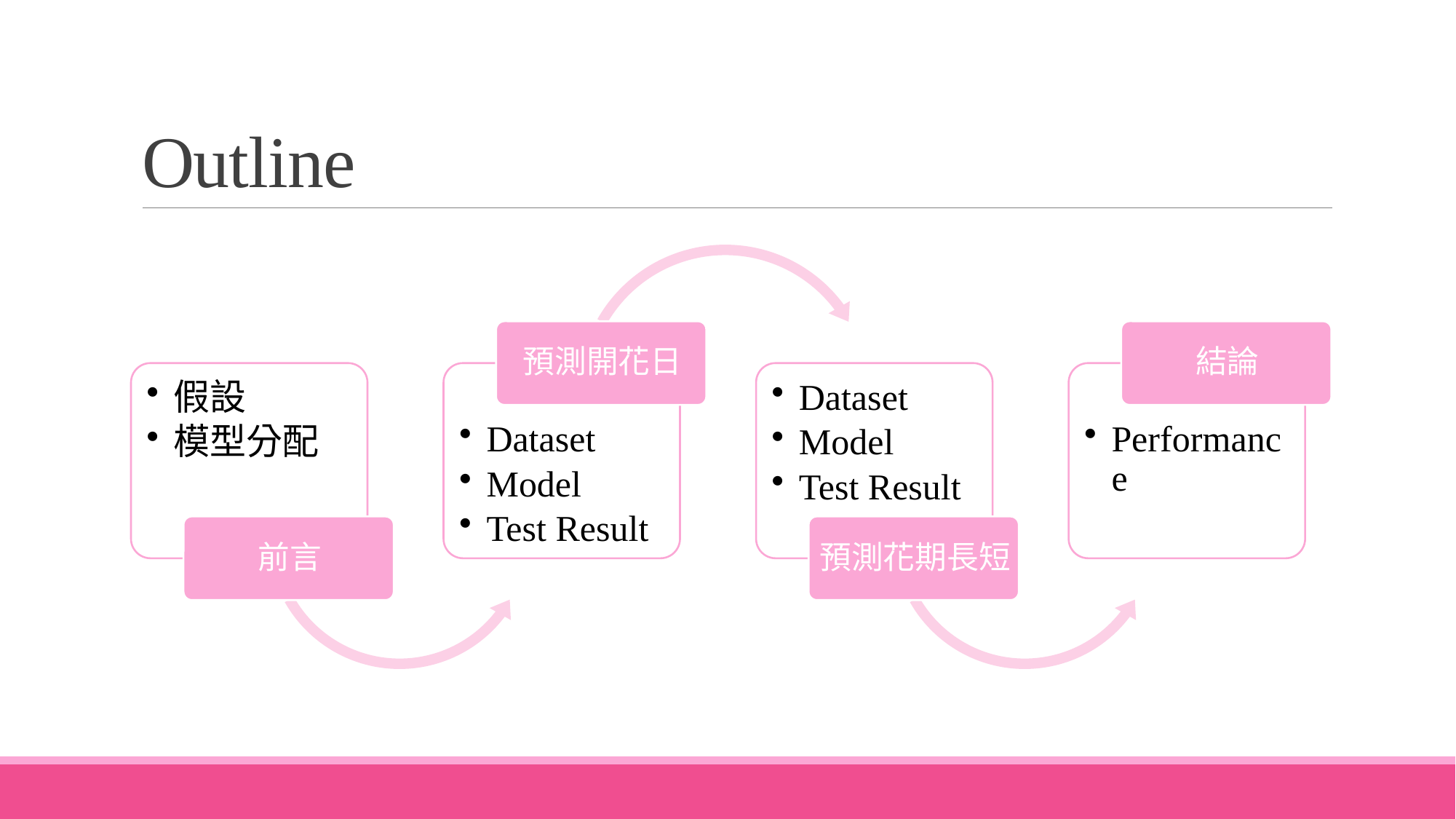

# Outline
假設
模型分配
前言
Dataset
Model
Test Result
預測開花日
Dataset
Model
Test Result
預測花期長短
Performance
結論